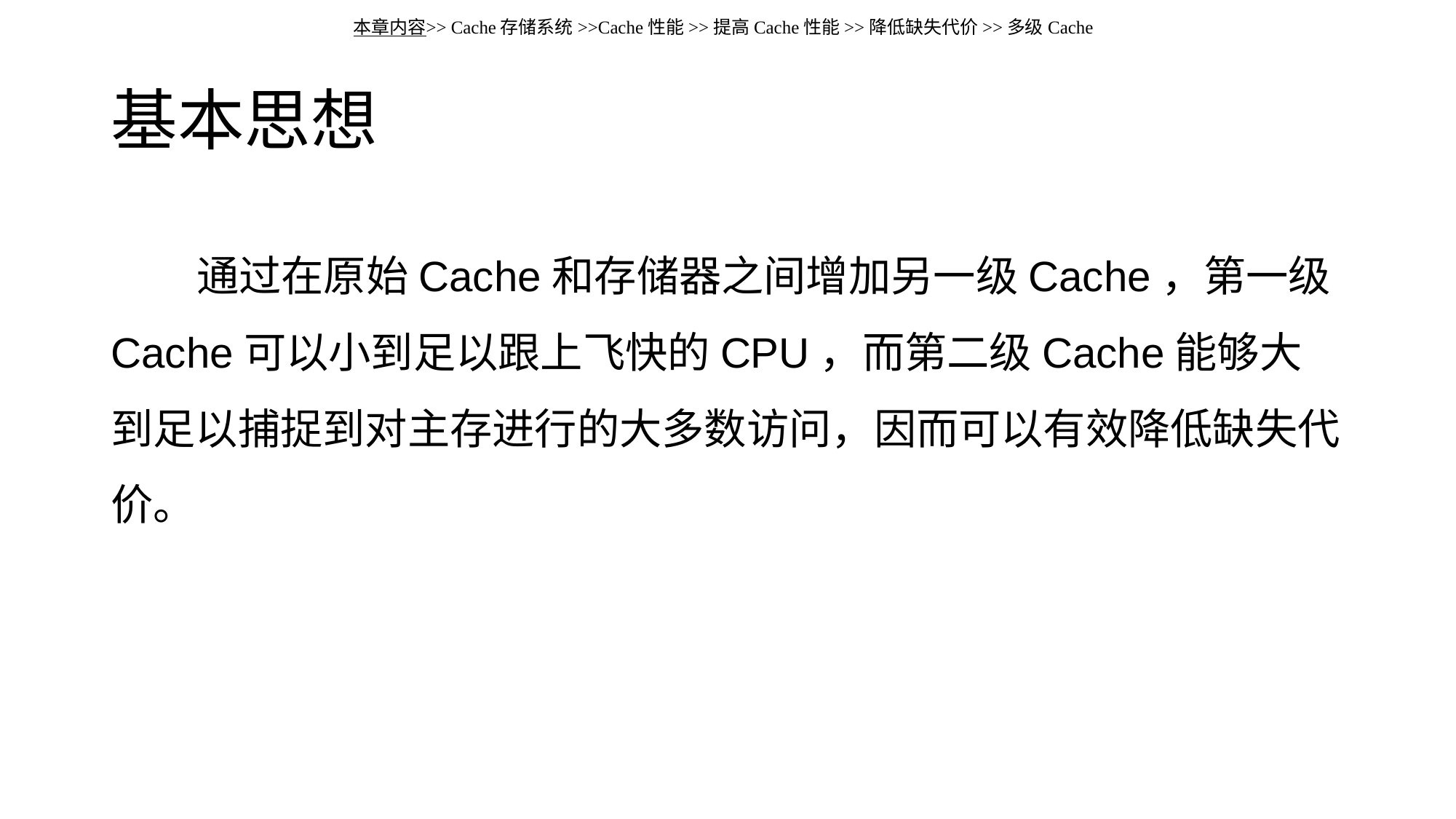

本章内容>> Cache存储系统>>Cache性能>>提高Cache性能>>降低缺失代价>>多级Cache
# 基本思想
        通过在原始Cache和存储器之间增加另一级Cache，第一级Cache可以小到足以跟上飞快的CPU，而第二级Cache能够大到足以捕捉到对主存进行的大多数访问，因而可以有效降低缺失代价。